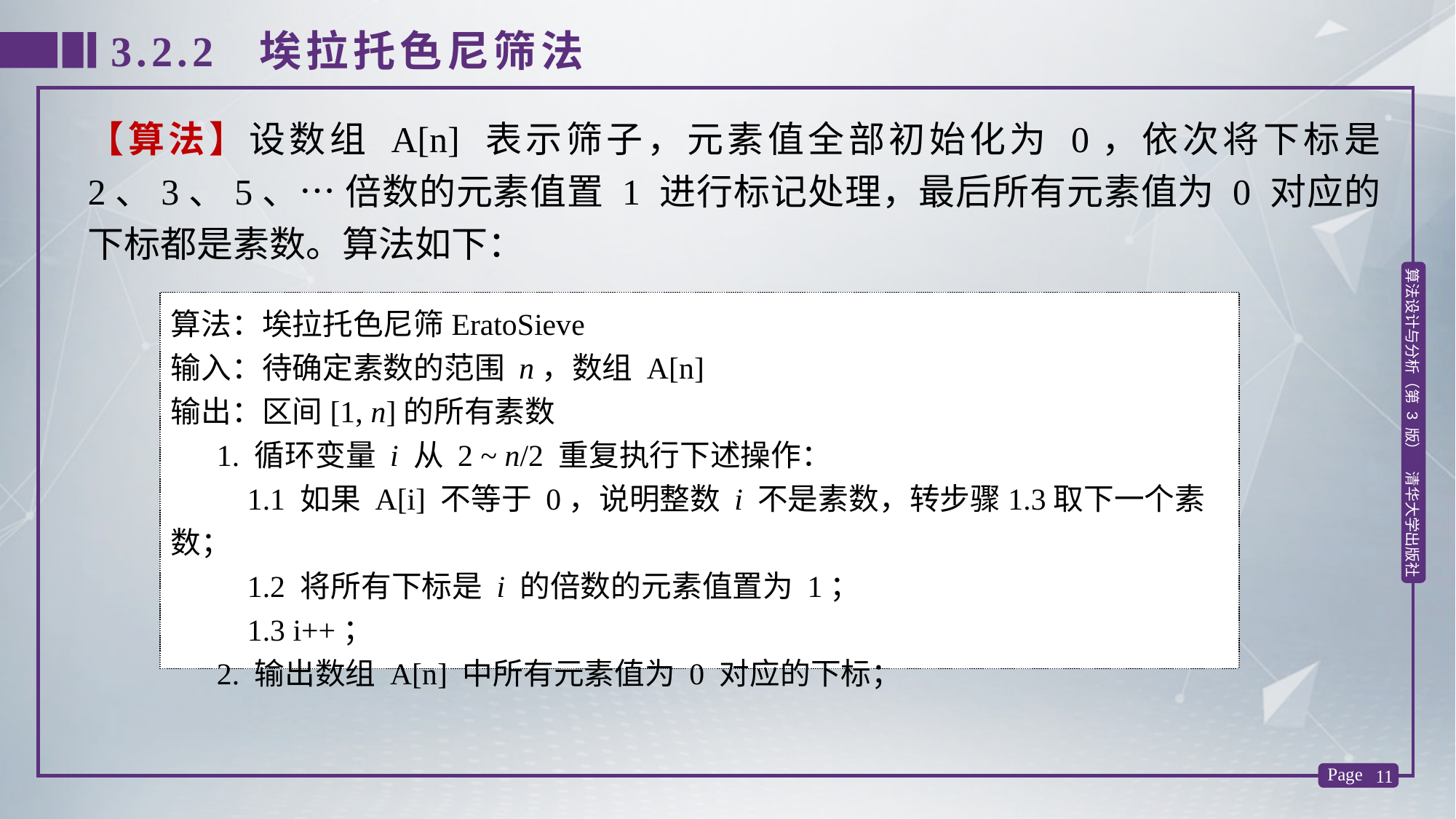

3.2.2  埃拉托色尼筛法
【算法】设数组 A[n] 表示筛子，元素值全部初始化为 0，依次将下标是 2、3、5、… 倍数的元素值置 1 进行标记处理，最后所有元素值为 0 对应的下标都是素数。算法如下：
算法：埃拉托色尼筛EratoSieve
输入：待确定素数的范围 n，数组 A[n]
输出：区间[1, n]的所有素数
      1. 循环变量 i 从 2 ~ n/2 重复执行下述操作：
          1.1 如果 A[i] 不等于 0，说明整数 i 不是素数，转步骤1.3取下一个素数；
          1.2 将所有下标是 i 的倍数的元素值置为 1；
          1.3 i++；
      2. 输出数组 A[n] 中所有元素值为 0 对应的下标；